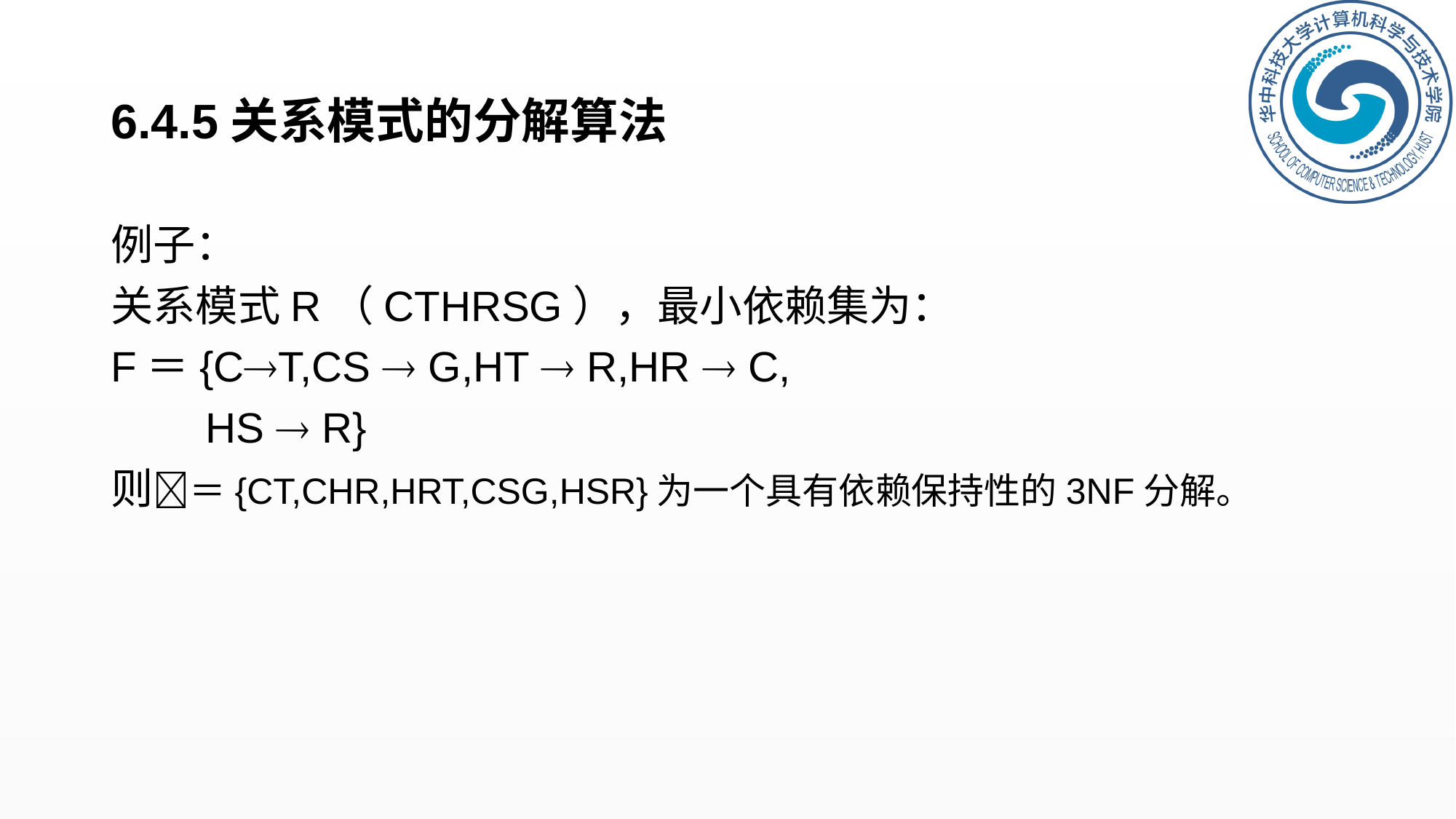

# 6.4.5关系模式的分解算法
例子：
关系模式R（CTHRSG），最小依赖集为：
F＝{C→T,CS → G,HT → R,HR → C,
        HS → R}
则ρ＝{CT,CHR,HRT,CSG,HSR}为一个具有依赖保持性的3NF分解。